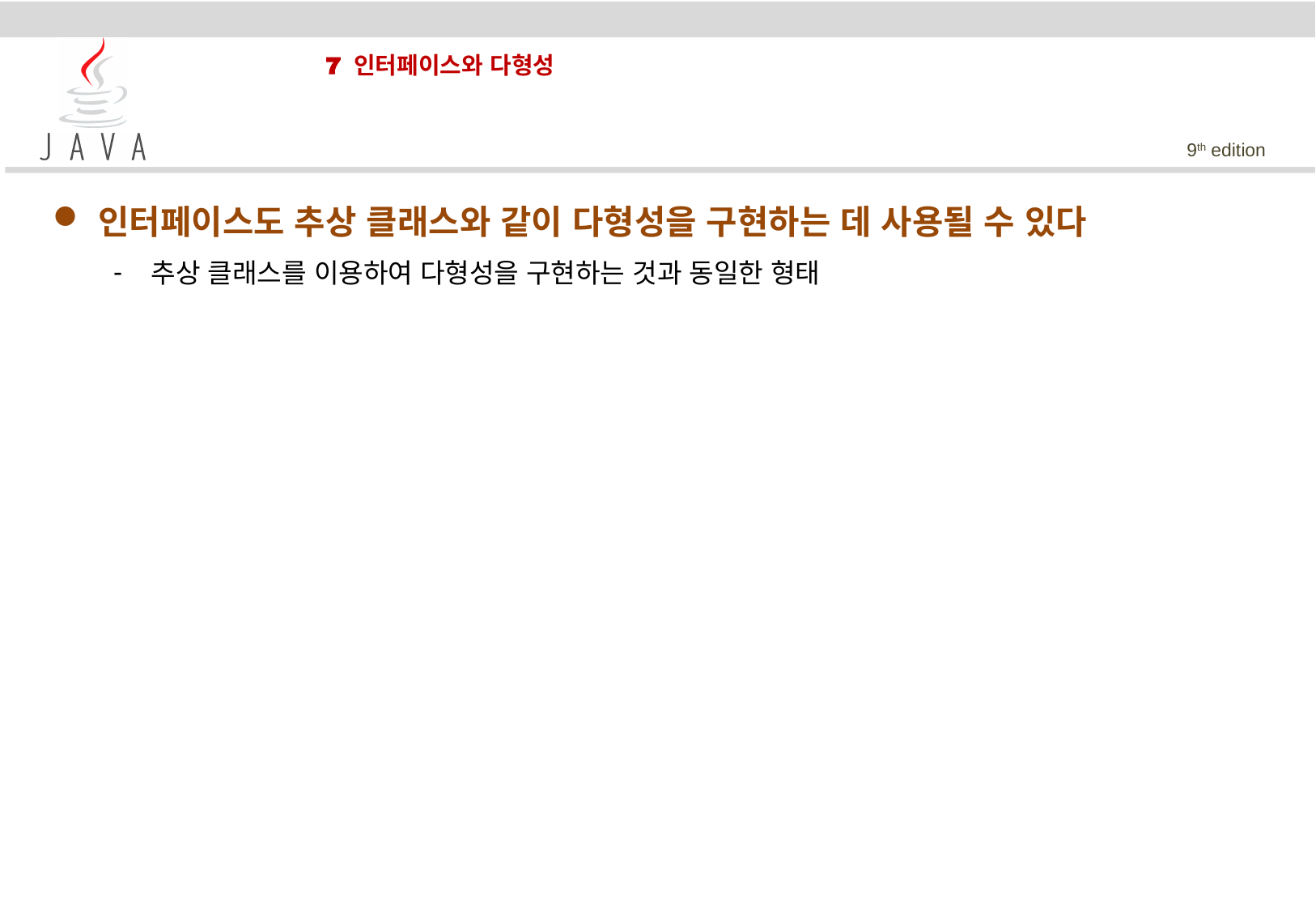

# 7 인터페이스와 다형성

인터페이스도 추상 클래스와 같이 다형성을 구현하는 데 사용될 수 있다
추상 클래스를 이용하여 다형성을 구현하는 것과 동일한 형태